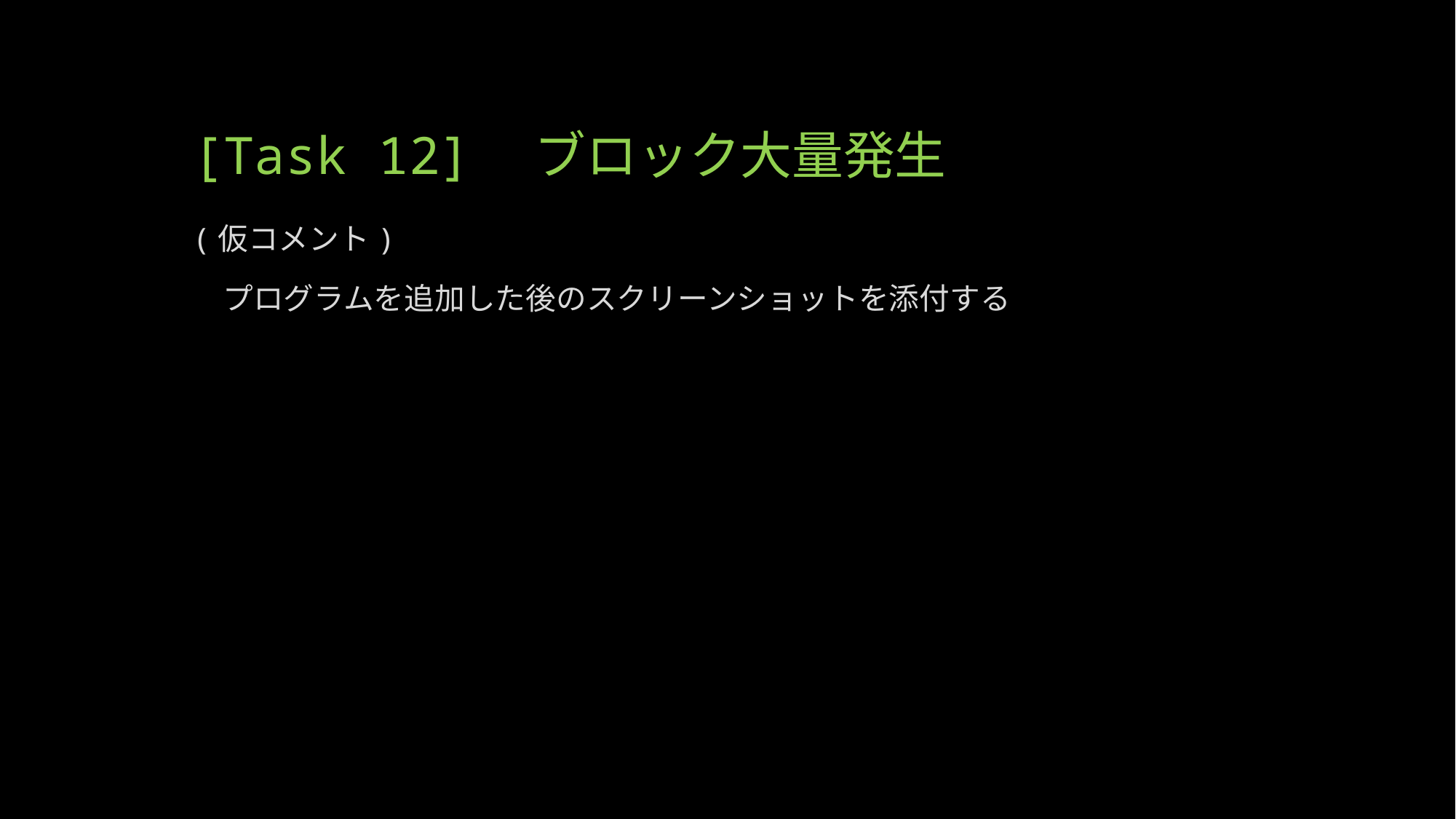

# [Task 12]　ブロック大量発生
(仮コメント)
　プログラムを追加した後のスクリーンショットを添付する